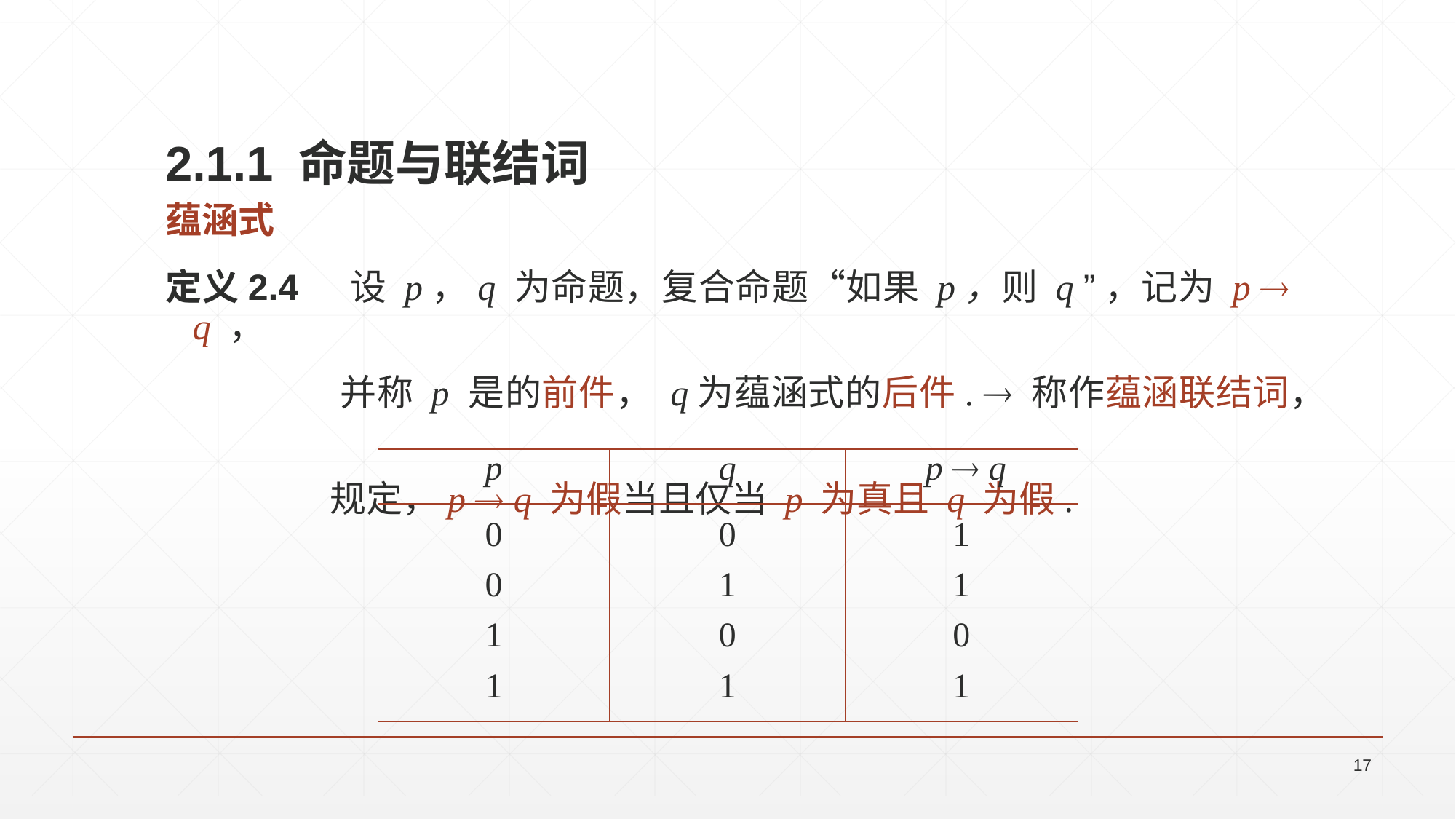

2.1.1 命题与联结词
蕴涵式
定义2.4    设 p，q 为命题，复合命题“如果 p，则 q ”，记为 p → q ，
                   并称 p 是的前件， q为蕴涵式的后件. → 称作蕴涵联结词，
                   规定，p → q 为假当且仅当 p 为真且 q 为假.

| p | q | p → q |
| --- | --- | --- |
| 0 0 1 1 | 0 1 0 1 | 1 1 0 1 |
17